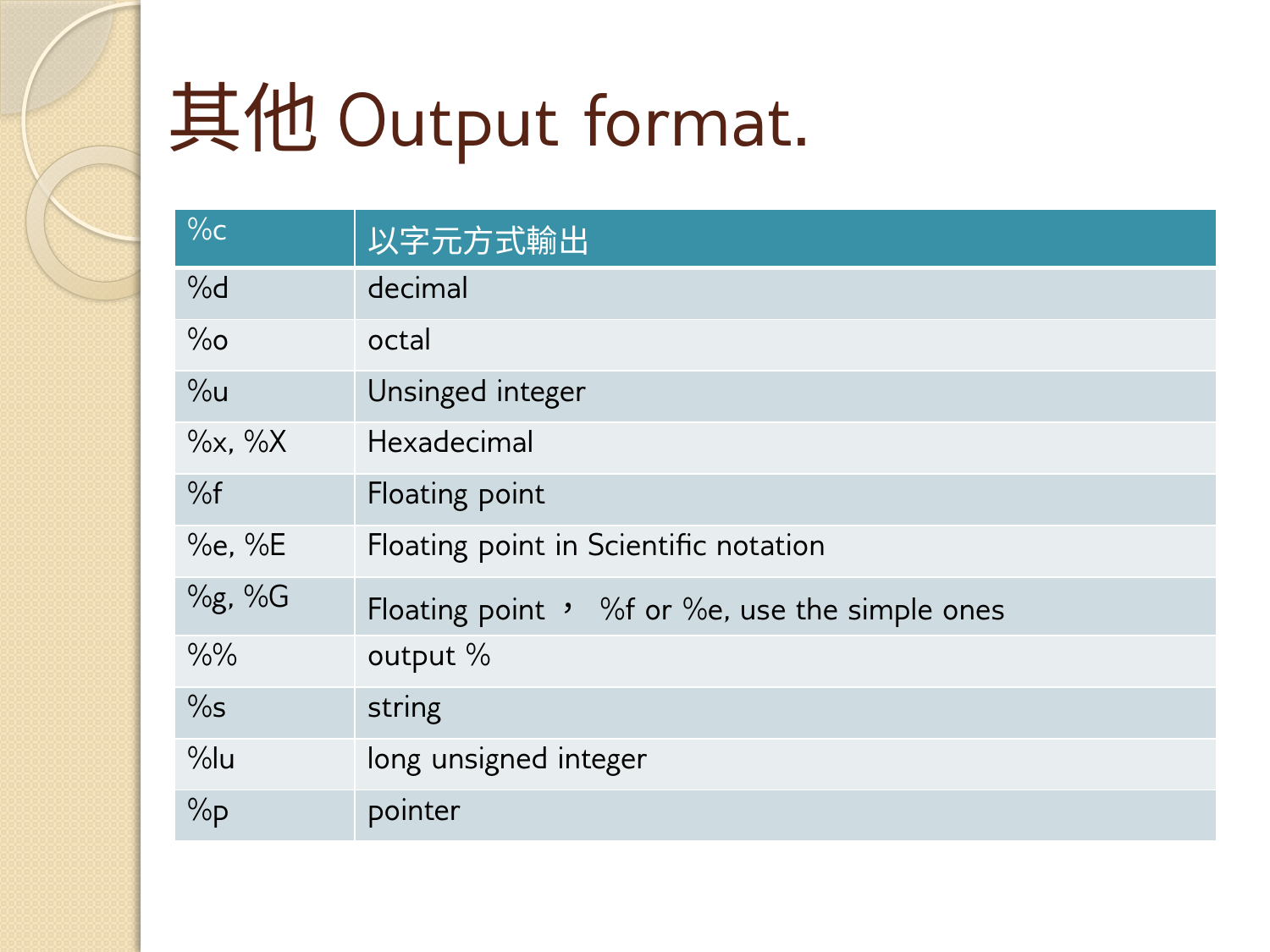

# 其他Output format.
| %c | 以字元⽅式輸出 |
| --- | --- |
| %d | decimal |
| %o | octal |
| %u | Unsinged integer |
| %x, %X | Hexadecimal |
| %f | Floating point |
| %e, %E | Floating point in Scientific notation |
| %g, %G | Floating point， %f or %e, use the simple ones |
| %% | output % |
| %s | string |
| %lu | long unsigned integer |
| %p | pointer |